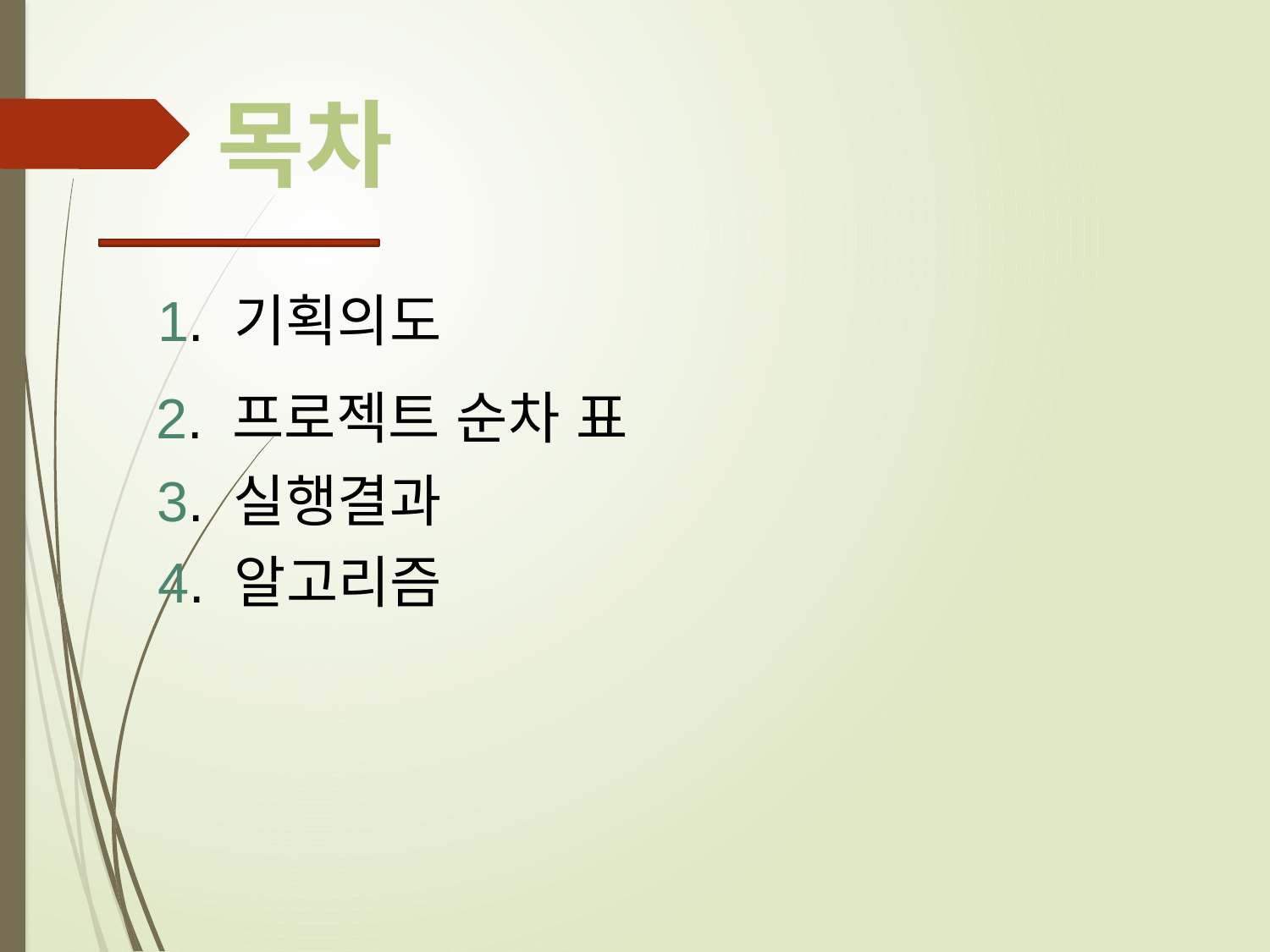

목차

1. 기획의도
2. 프로젝트 순차 표
3. 실행결과
4. 알고리즘